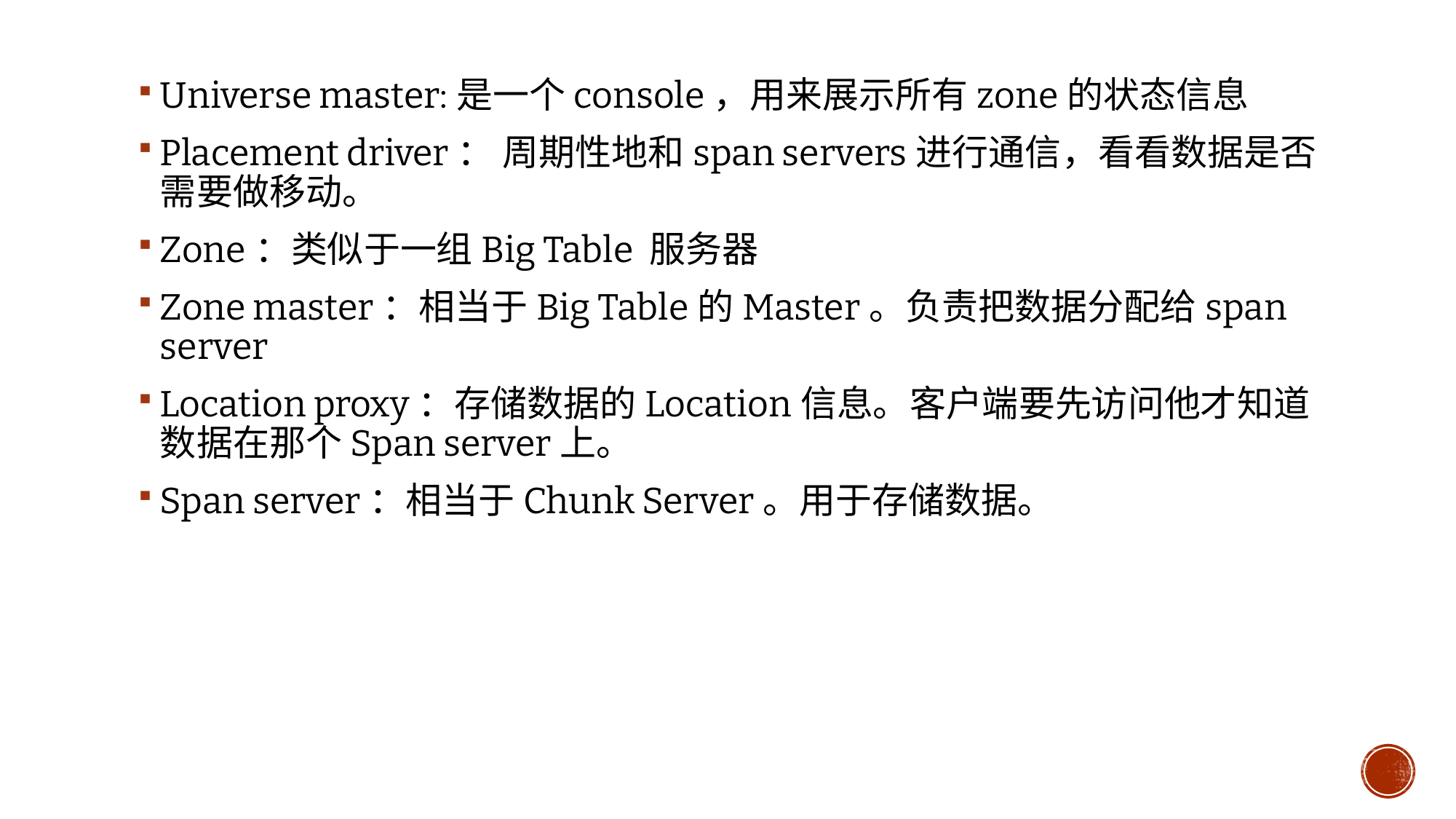

Universe master:是一个console，用来展示所有zone的状态信息
Placement driver： 周期性地和span servers进行通信，看看数据是否需要做移动。
Zone：类似于一组Big Table 服务器
Zone master：相当于Big Table的Master。负责把数据分配给span server
Location proxy：存储数据的Location信息。客户端要先访问他才知道数据在那个Span server上。
Span server：相当于Chunk Server。用于存储数据。